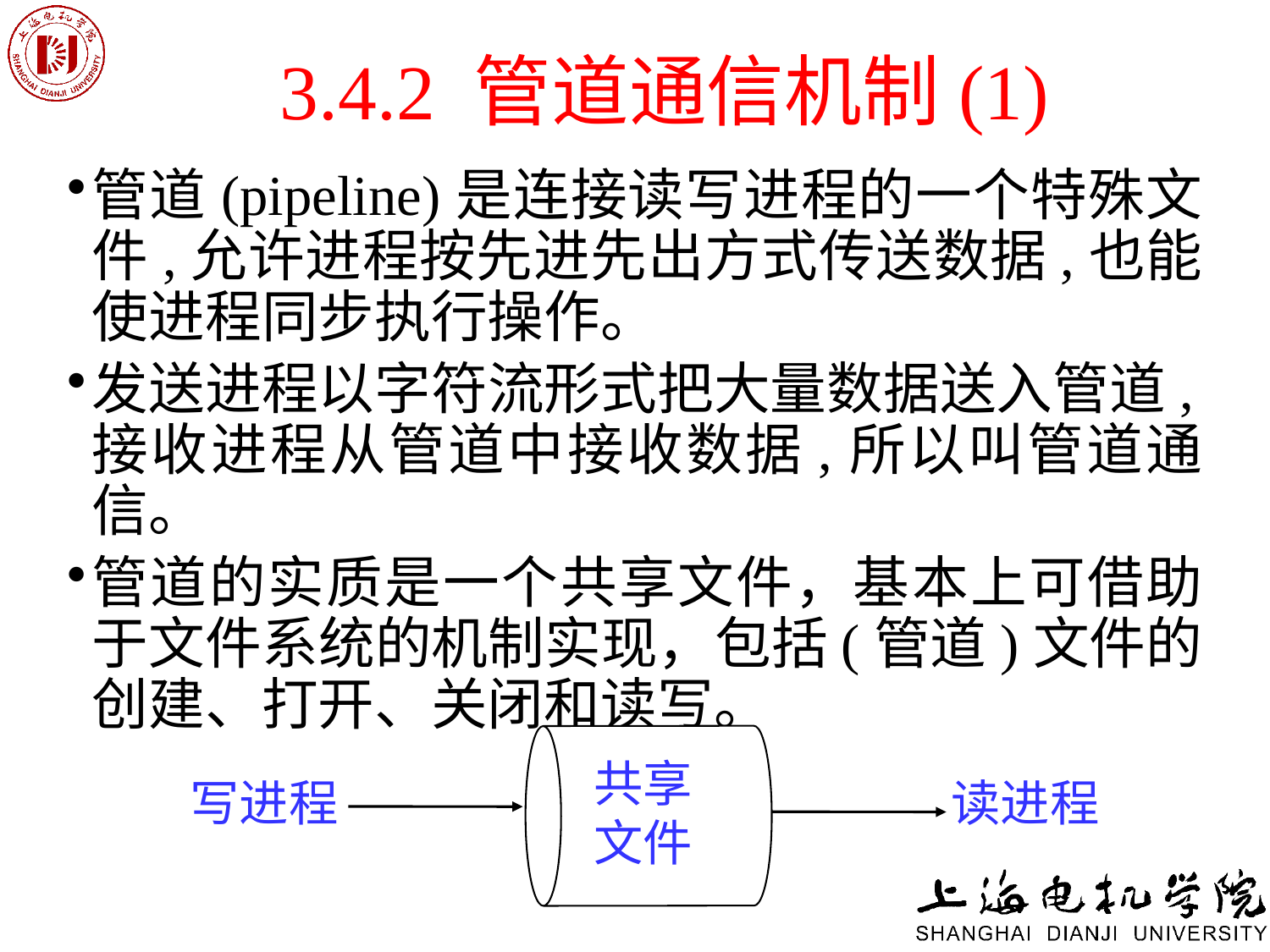

# 3.4.2 管道通信机制(1)
管道(pipeline)是连接读写进程的一个特殊文件,允许进程按先进先出方式传送数据,也能使进程同步执行操作。
发送进程以字符流形式把大量数据送入管道,接收进程从管道中接收数据,所以叫管道通信。
管道的实质是一个共享文件，基本上可借助于文件系统的机制实现，包括(管道)文件的创建、打开、关闭和读写。

共享
文件
写进程
读进程